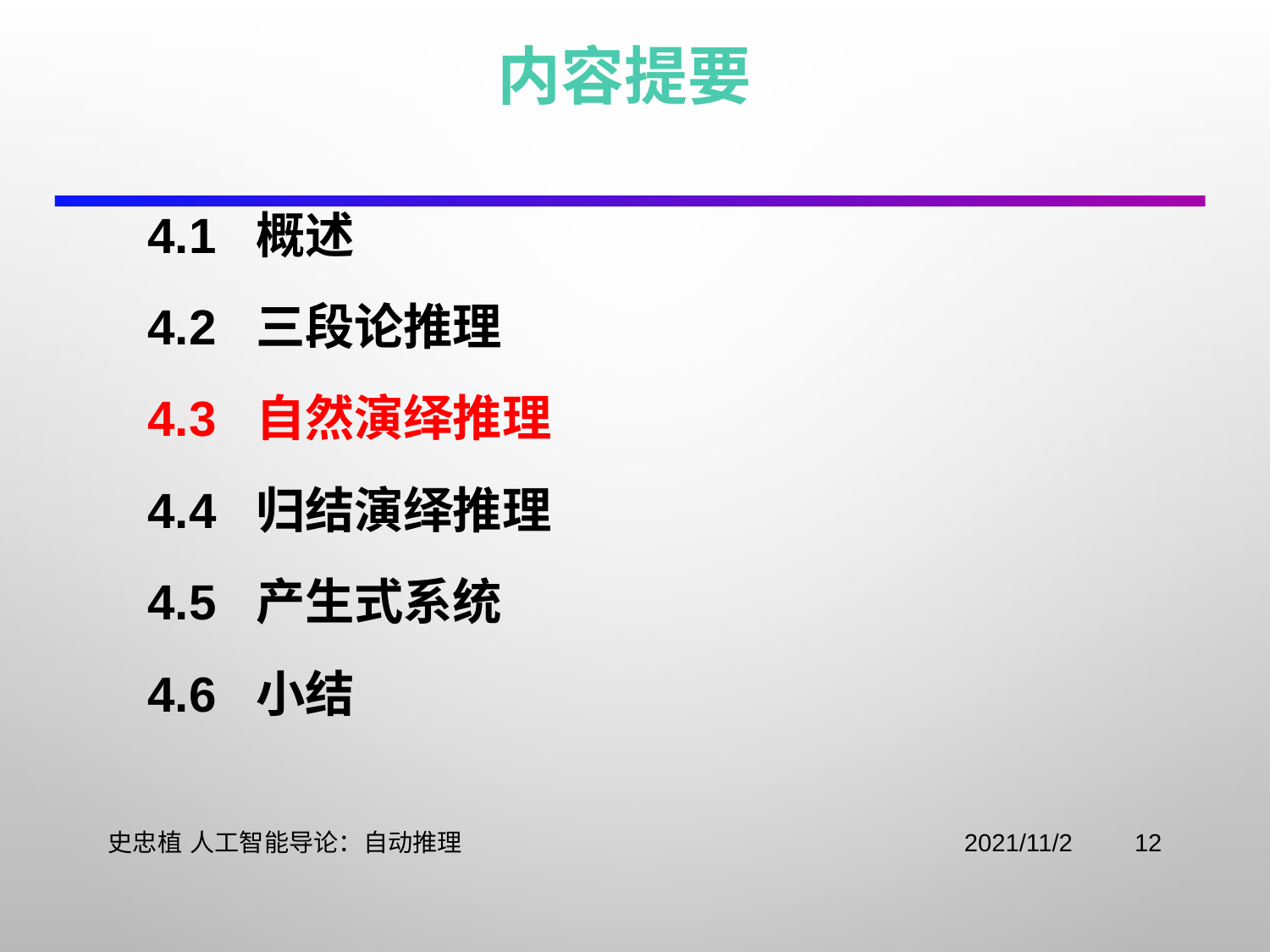

# 内容提要
4.1  概述
4.2  三段论推理
4.3  自然演绎推理
4.4  归结演绎推理
4.5  产生式系统
4.6  小结

史忠植 人工智能导论：自动推理
2021/11/2
12